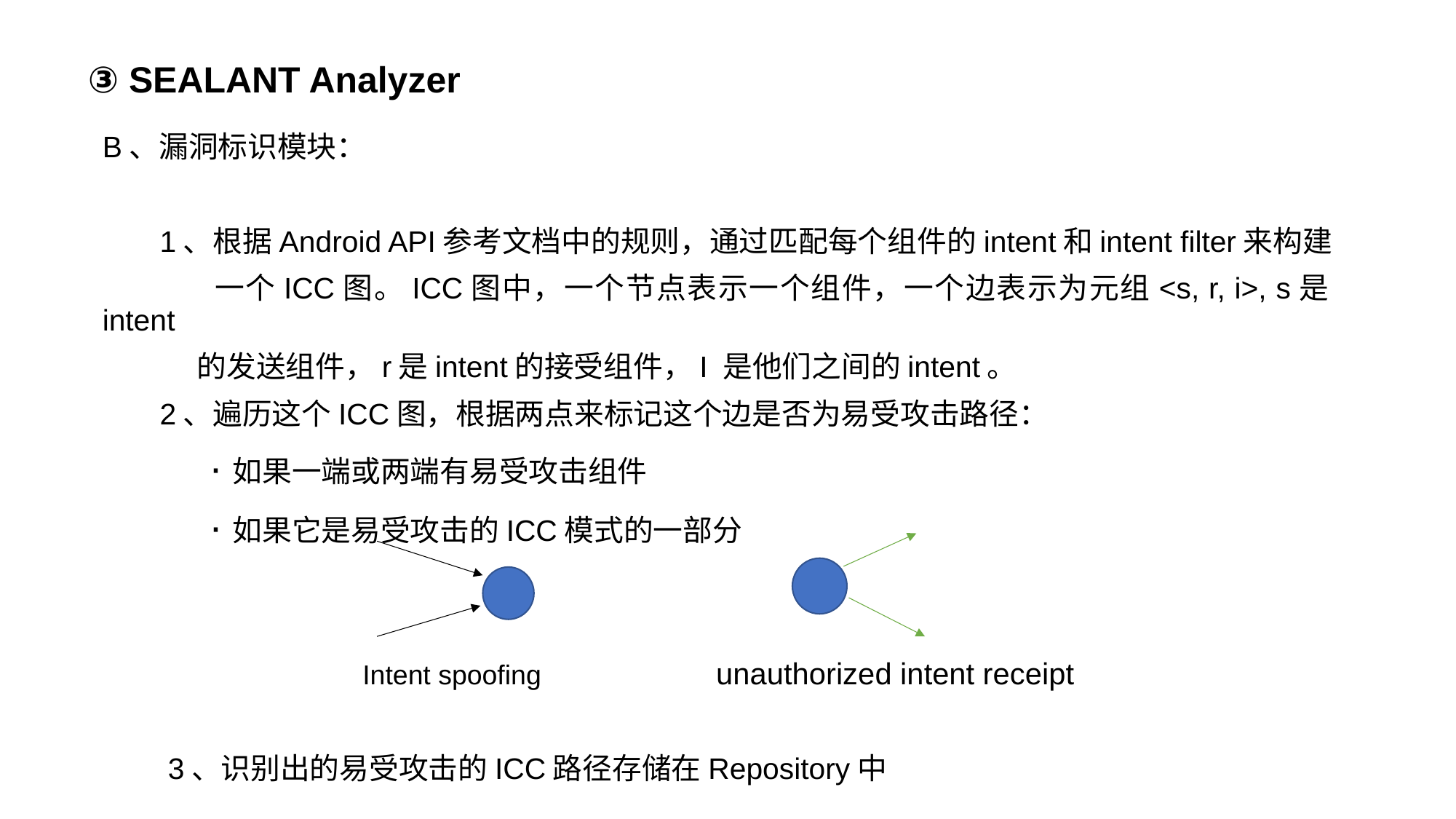

# ③ SEALANT Analyzer
B、漏洞标识模块：

       1、根据Android API参考文档中的规则，通过匹配每个组件的intent和intent filter来构建
             一个ICC图。ICC图中，一个节点表示一个组件，一个边表示为元组<s, r, i>, s是intent
             的发送组件，r是intent的接受组件，I 是他们之间的intent。
       2、遍历这个ICC图，根据两点来标记这个边是否为易受攻击路径：
             ·如果一端或两端有易受攻击组件
             ·如果它是易受攻击的ICC模式的一部分

        3、识别出的易受攻击的ICC路径存储在Repository中

unauthorized intent receipt
Intent spoofing